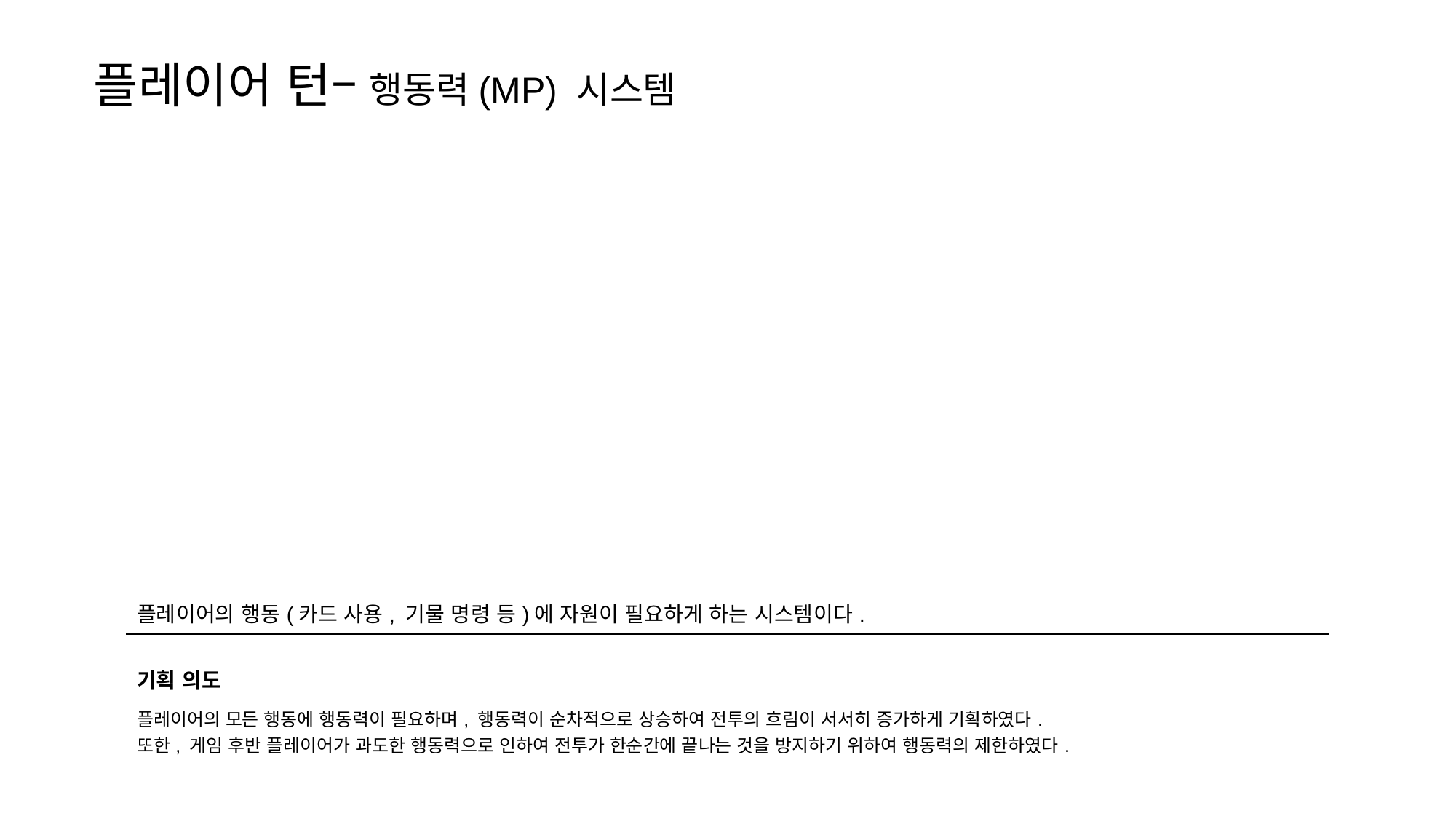

플레이어 턴– 행동력(MP) 시스템
| 플레이어의 행동(카드 사용, 기물 명령 등)에 자원이 필요하게 하는 시스템이다. |
| --- |
| 기획 의도 |
| 플레이어의 모든 행동에 행동력이 필요하며, 행동력이 순차적으로 상승하여 전투의 흐림이 서서히 증가하게 기획하였다. 또한, 게임 후반 플레이어가 과도한 행동력으로 인하여 전투가 한순간에 끝나는 것을 방지하기 위하여 행동력의 제한하였다. |